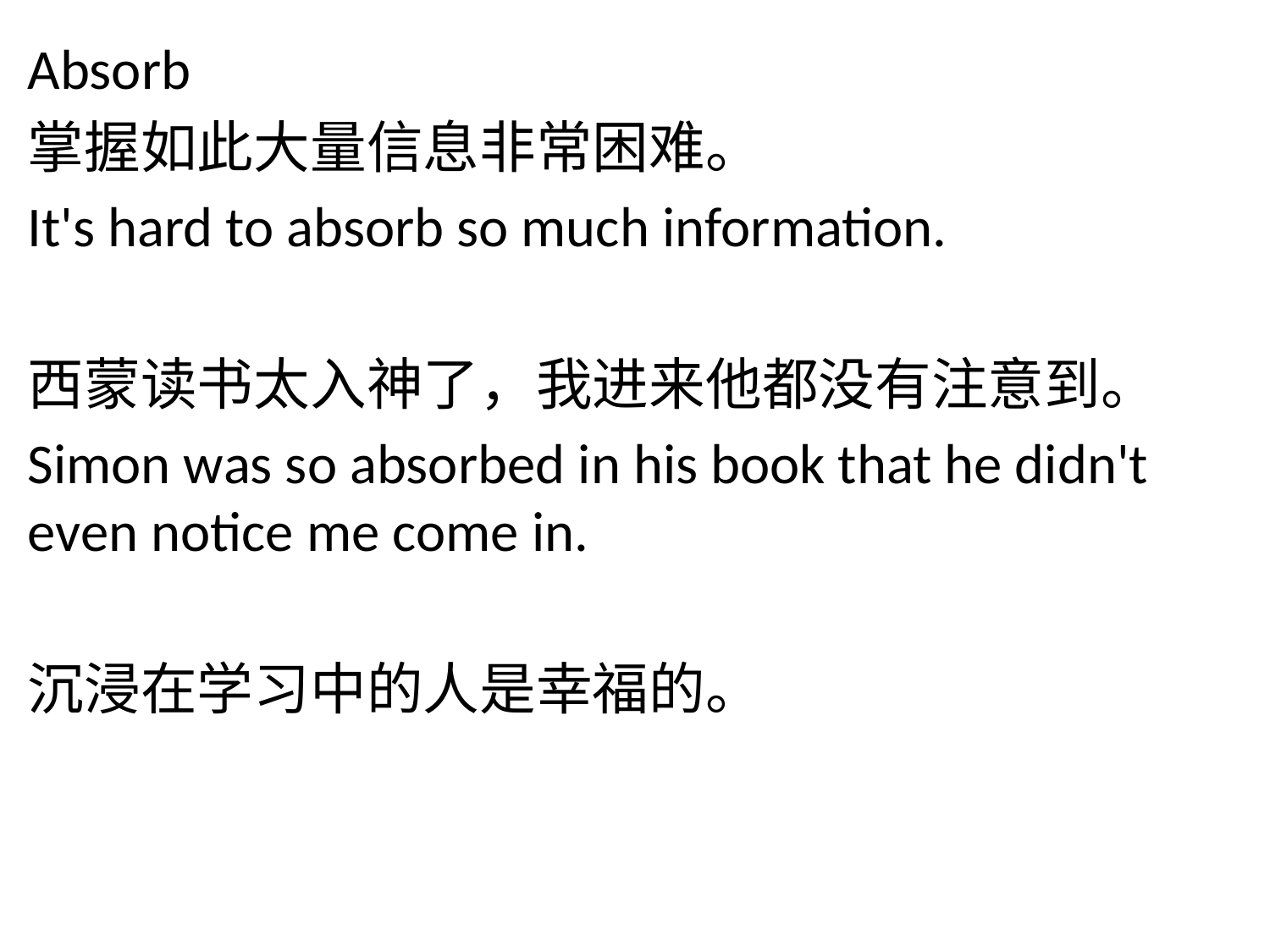

Absorb
掌握如此大量信息非常困难。
It's hard to absorb so much information.

西蒙读书太入神了，我进来他都没有注意到。
Simon was so absorbed in his book that he didn't even notice me come in.

沉浸在学习中的人是幸福的。